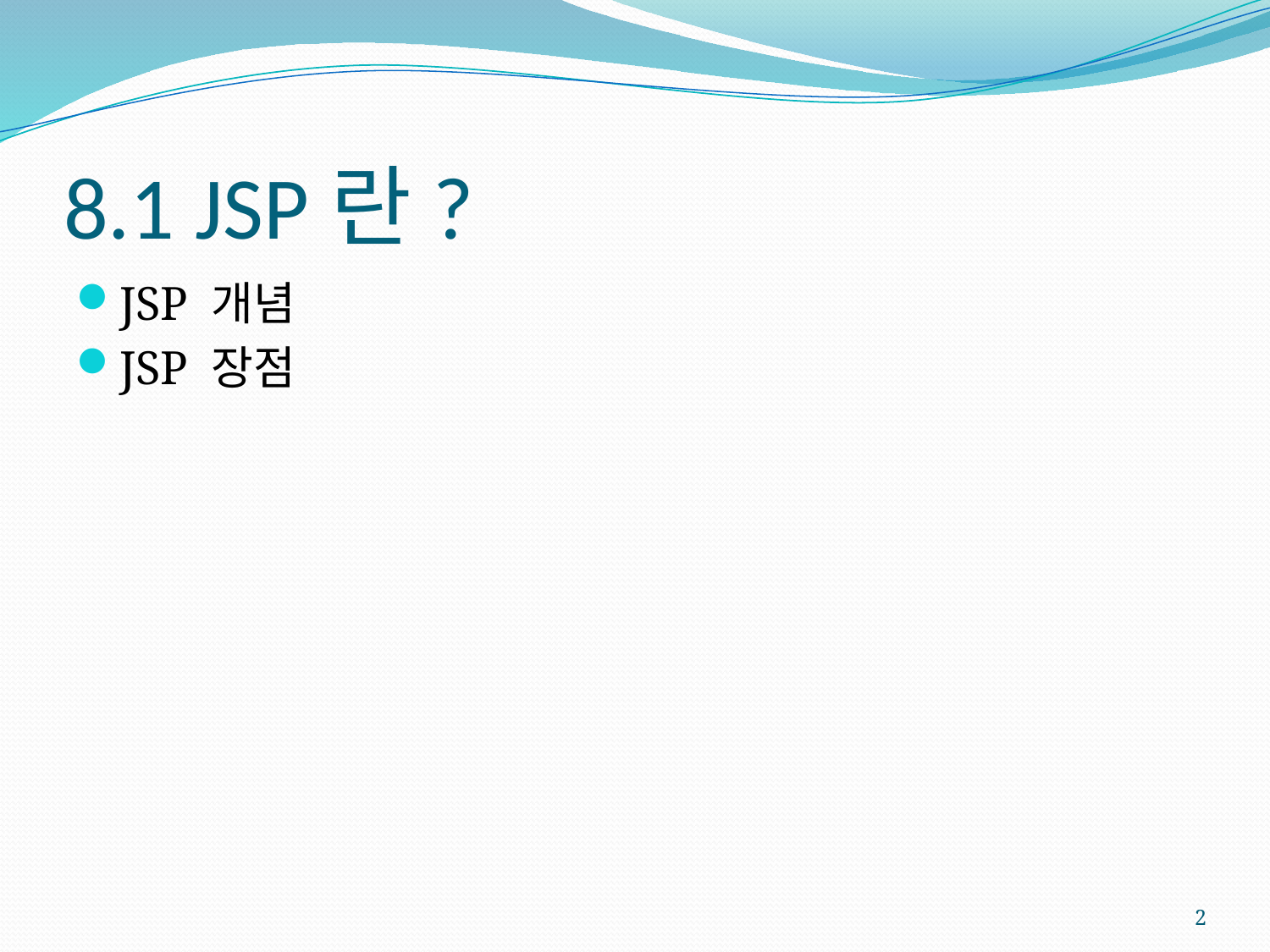

# 8.1 JSP란?
JSP 개념
JSP 장점
2